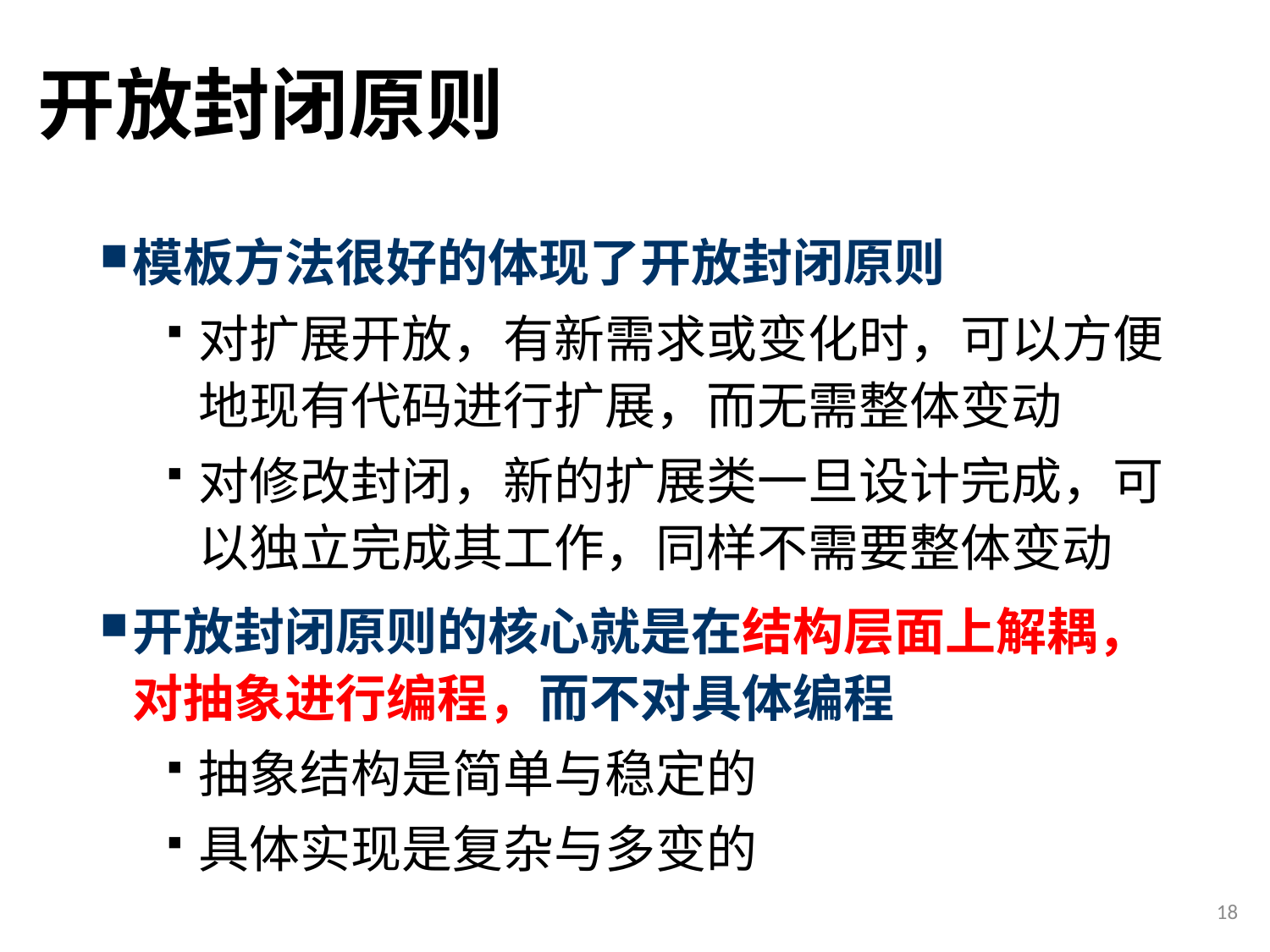

# 开放封闭原则
模板方法很好的体现了开放封闭原则
对扩展开放，有新需求或变化时，可以方便地现有代码进行扩展，而无需整体变动
对修改封闭，新的扩展类一旦设计完成，可以独立完成其工作，同样不需要整体变动
开放封闭原则的核心就是在结构层面上解耦，对抽象进行编程，而不对具体编程
抽象结构是简单与稳定的
具体实现是复杂与多变的

18